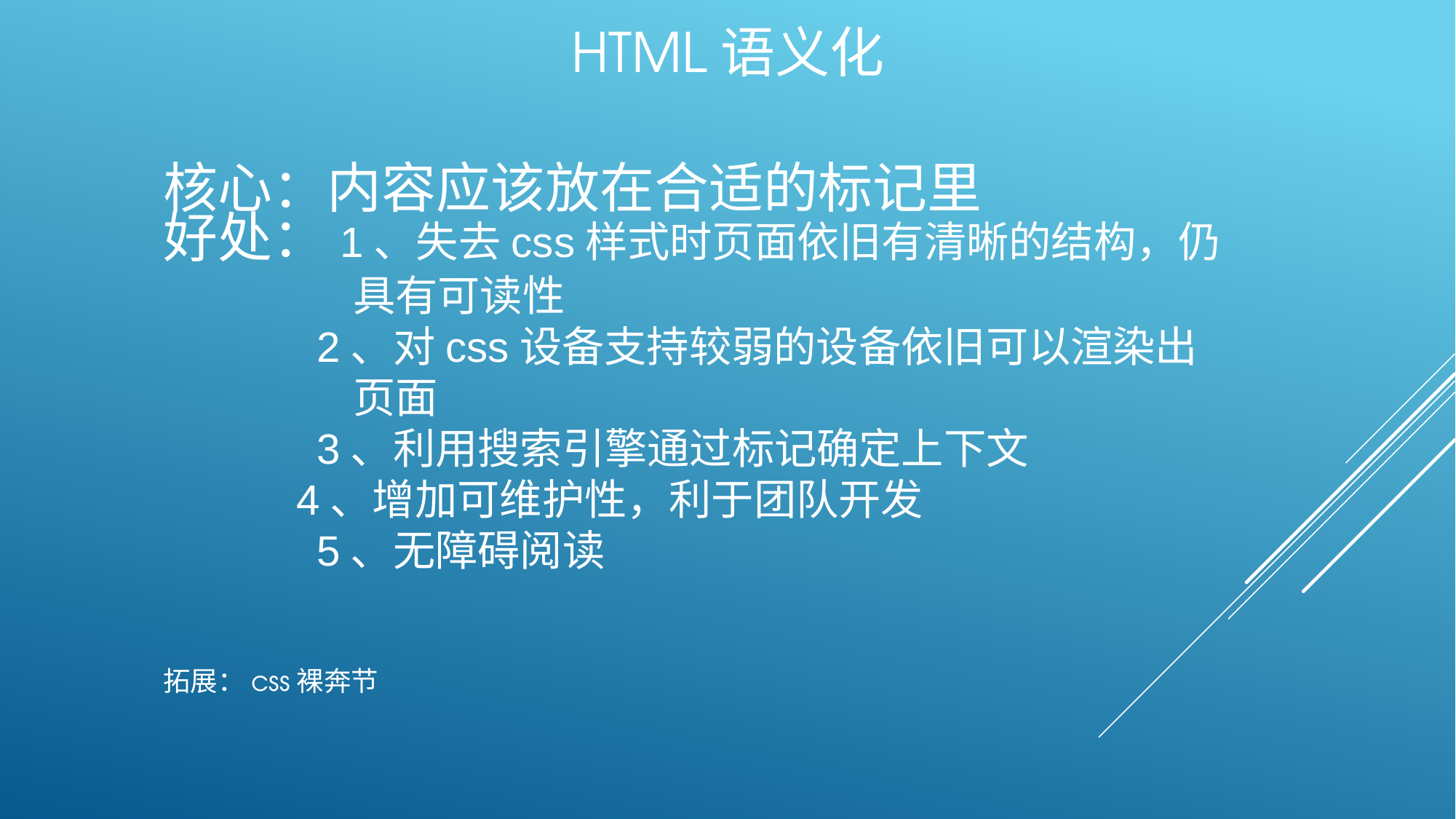

# HTML语义化
核心：内容应该放在合适的标记里
好处：1、失去css样式时页面依旧有清晰的结构，仍
                   具有可读性
             2、对css设备支持较弱的设备依旧可以渲染出
                   页面
             3、利用搜索引擎通过标记确定上下文
             4、增加可维护性，利于团队开发
             5、无障碍阅读
拓展：css裸奔节